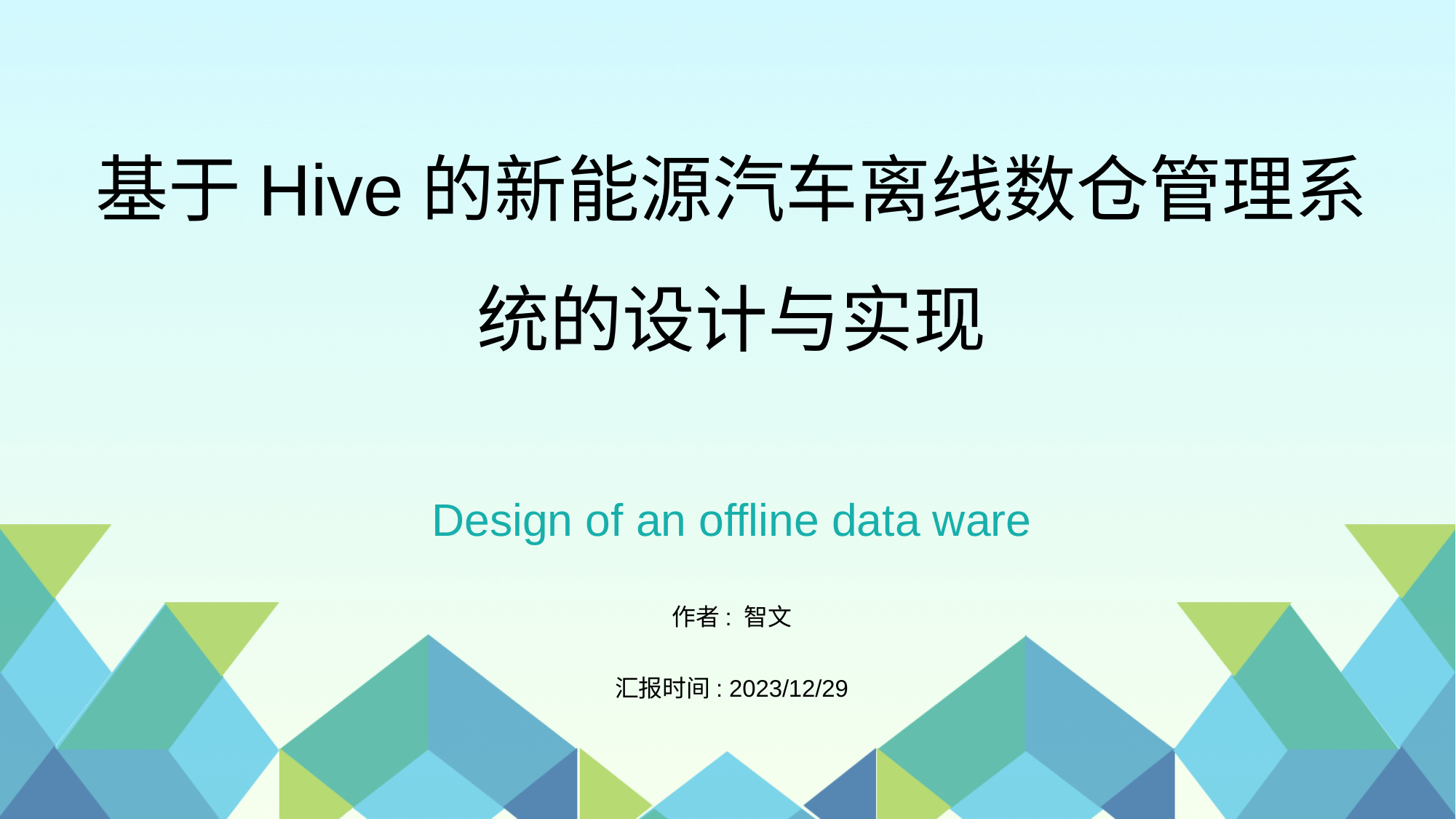

基于Hive的新能源汽车离线数仓管理系统的设计与实现
Design of an offline data ware

作者: 智文

汇报时间: 2023/12/29